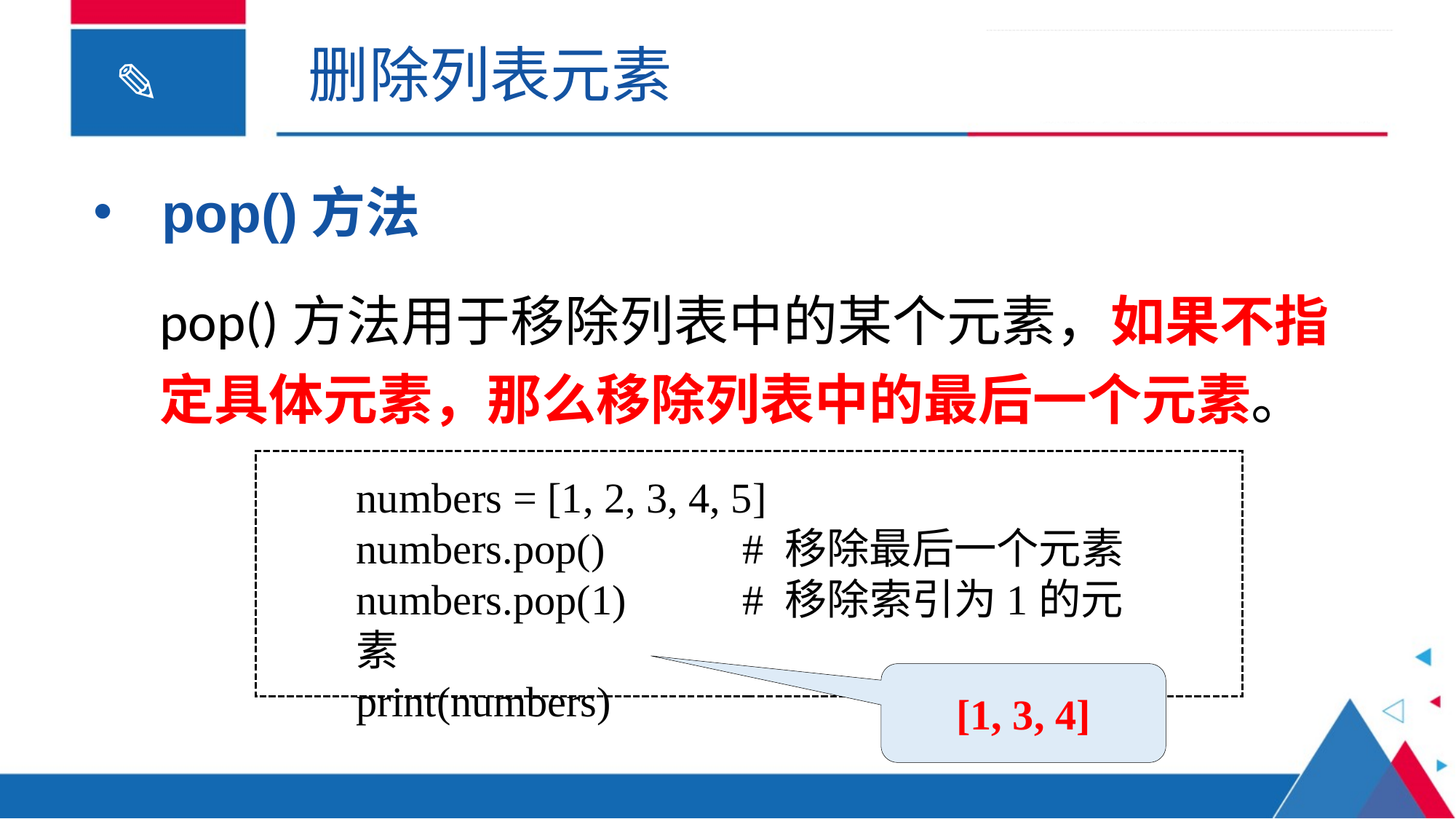

删除列表元素
pop()方法
pop()方法用于移除列表中的某个元素，如果不指定具体元素，那么移除列表中的最后一个元素。

numbers = [1, 2, 3, 4, 5]
numbers.pop()             # 移除最后一个元素
numbers.pop(1)           # 移除索引为1的元素
print(numbers)
[1, 3, 4]